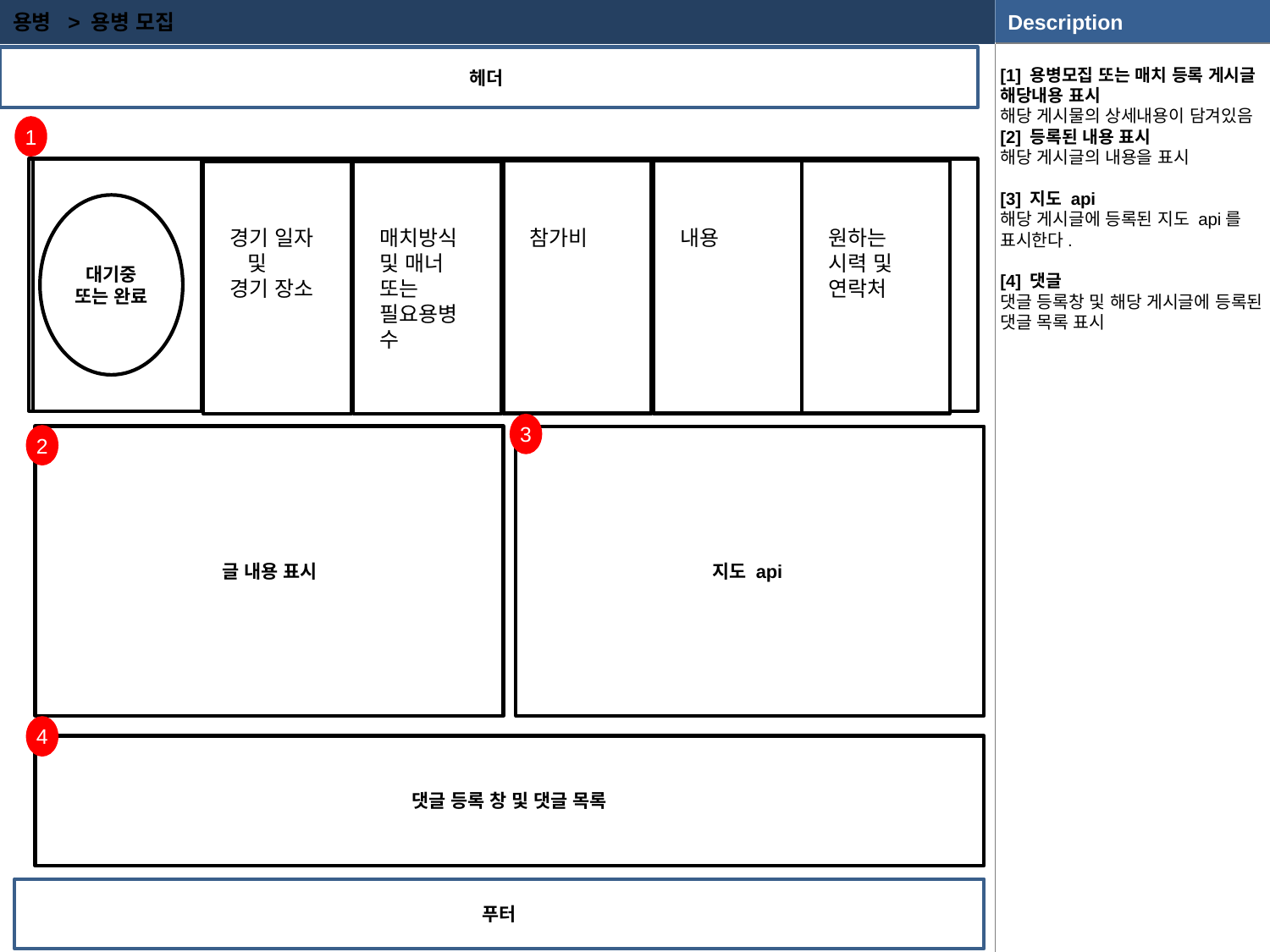

용병  > 용병 모집

[1] 용병모집 또는 매치 등록 게시글 해당내용 표시
해당 게시물의 상세내용이 담겨있음
[2] 등록된 내용 표시
해당 게시글의 내용을 표시

[3] 지도 api
해당 게시글에 등록된 지도 api를 표시한다.

[4] 댓글
댓글 등록창 및 해당 게시글에 등록된 댓글 목록 표시

헤더
1

대기중 또는 완료
원하는 시력 및 연락처
내용
참가비
경기 일자     및
경기 장소
매치방식
및 매너 또는 필요용병수
3
2
글 내용 표시
지도 api
4
댓글 등록 창 및 댓글 목록
푸터